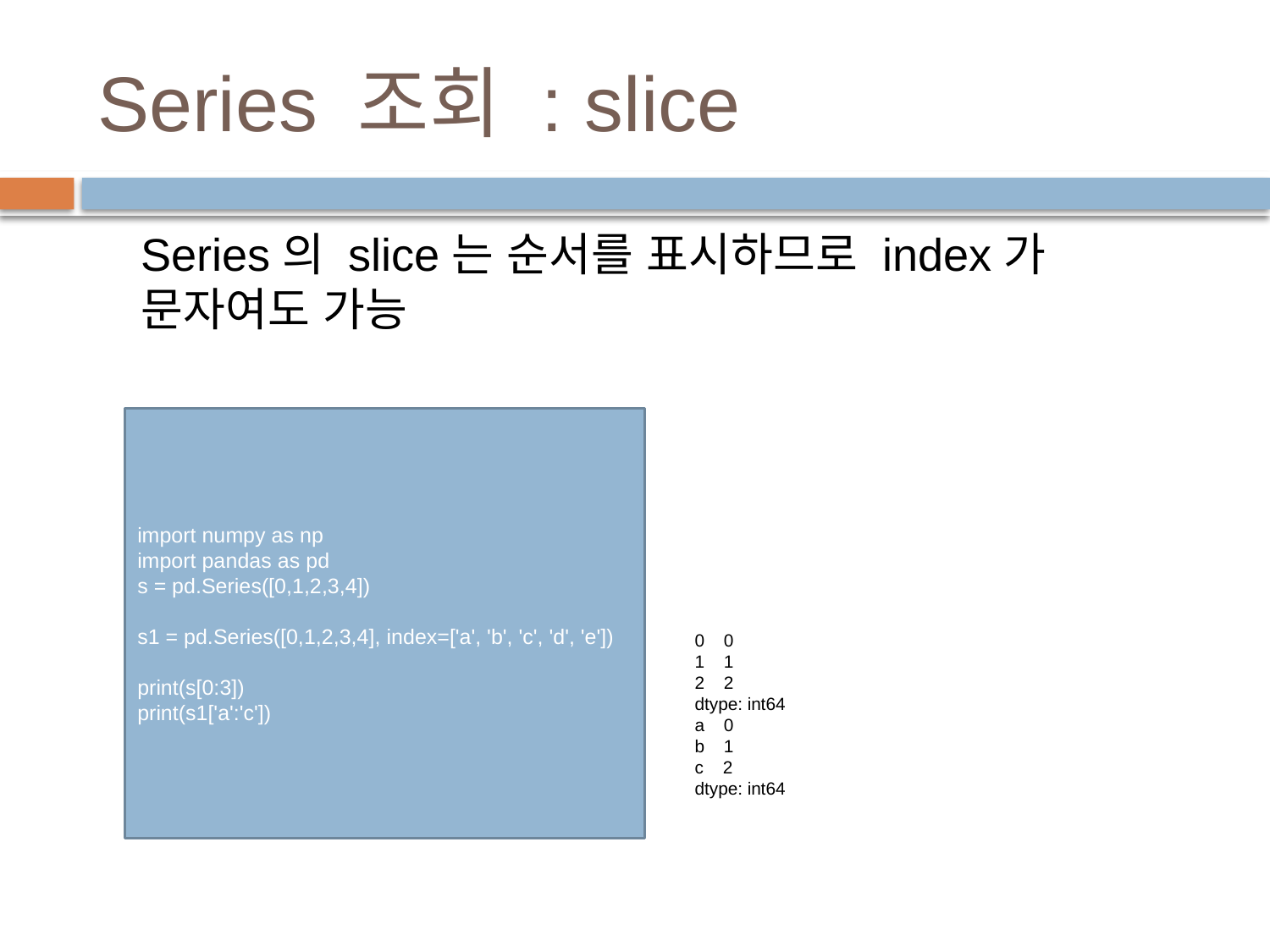

# Series 조회 : slice
Series의 slice는 순서를 표시하므로 index가 문자여도 가능
import numpy as np
import pandas as pd
s = pd.Series([0,1,2,3,4])

s1 = pd.Series([0,1,2,3,4], index=['a', 'b', 'c', 'd', 'e'])

print(s[0:3])
print(s1['a':'c'])
0    0
1    1
2    2
dtype: int64
a    0
b    1
c    2
dtype: int64